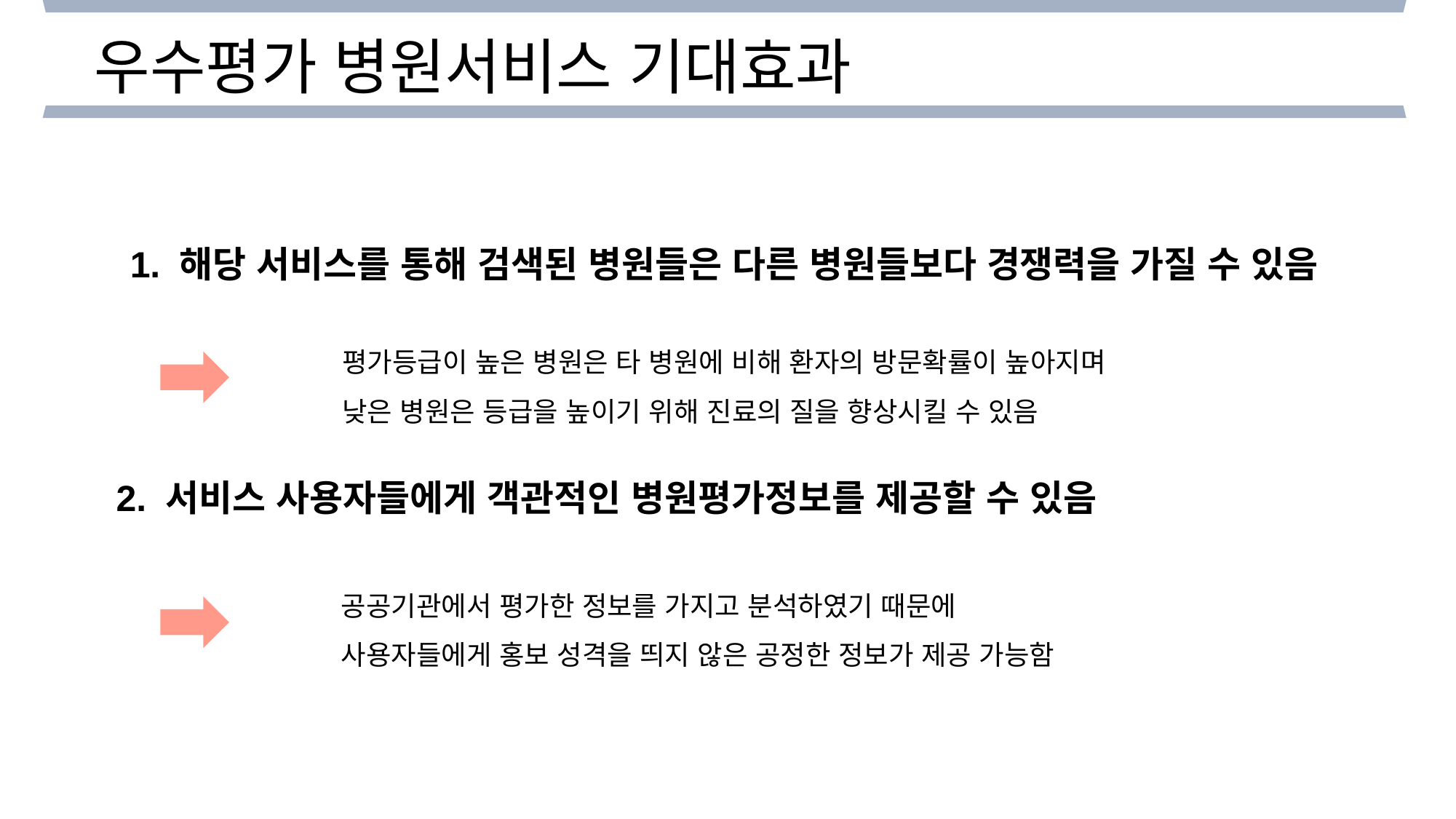

우수평가 병원서비스 기대효과

1. 해당 서비스를 통해 검색된 병원들은 다른 병원들보다 경쟁력을 가질 수 있음
평가등급이 높은 병원은 타 병원에 비해 환자의 방문확률이 높아지며
낮은 병원은 등급을 높이기 위해 진료의 질을 향상시킬 수 있음

2. 서비스 사용자들에게 객관적인 병원평가정보를 제공할 수 있음
공공기관에서 평가한 정보를 가지고 분석하였기 때문에
사용자들에게 홍보 성격을 띄지 않은 공정한 정보가 제공 가능함